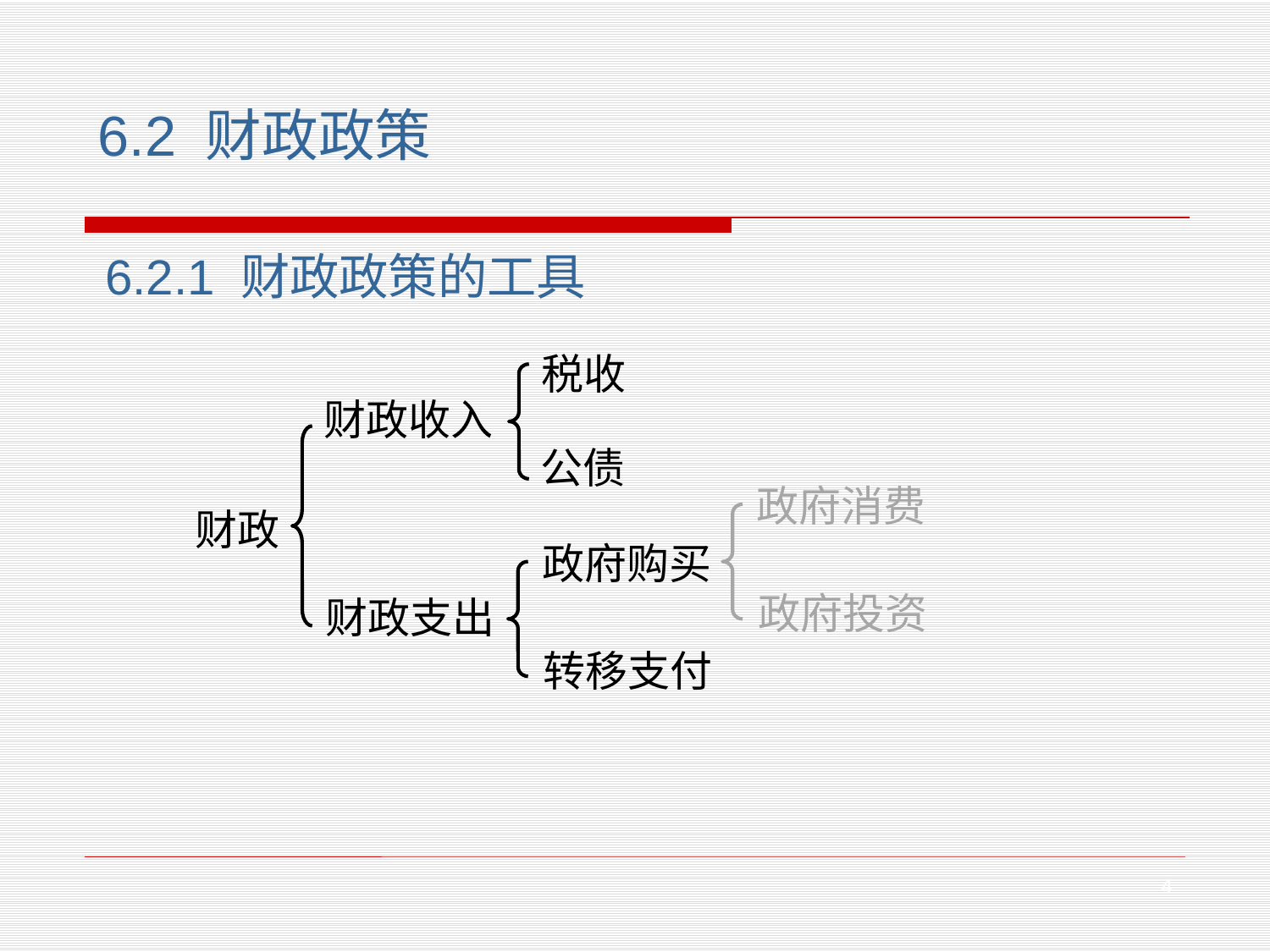

6.2 财政政策
6.2.1 财政政策的工具
税收

财政收入

公债
政府消费
财政

政府购买

政府投资
财政支出
转移支付
4